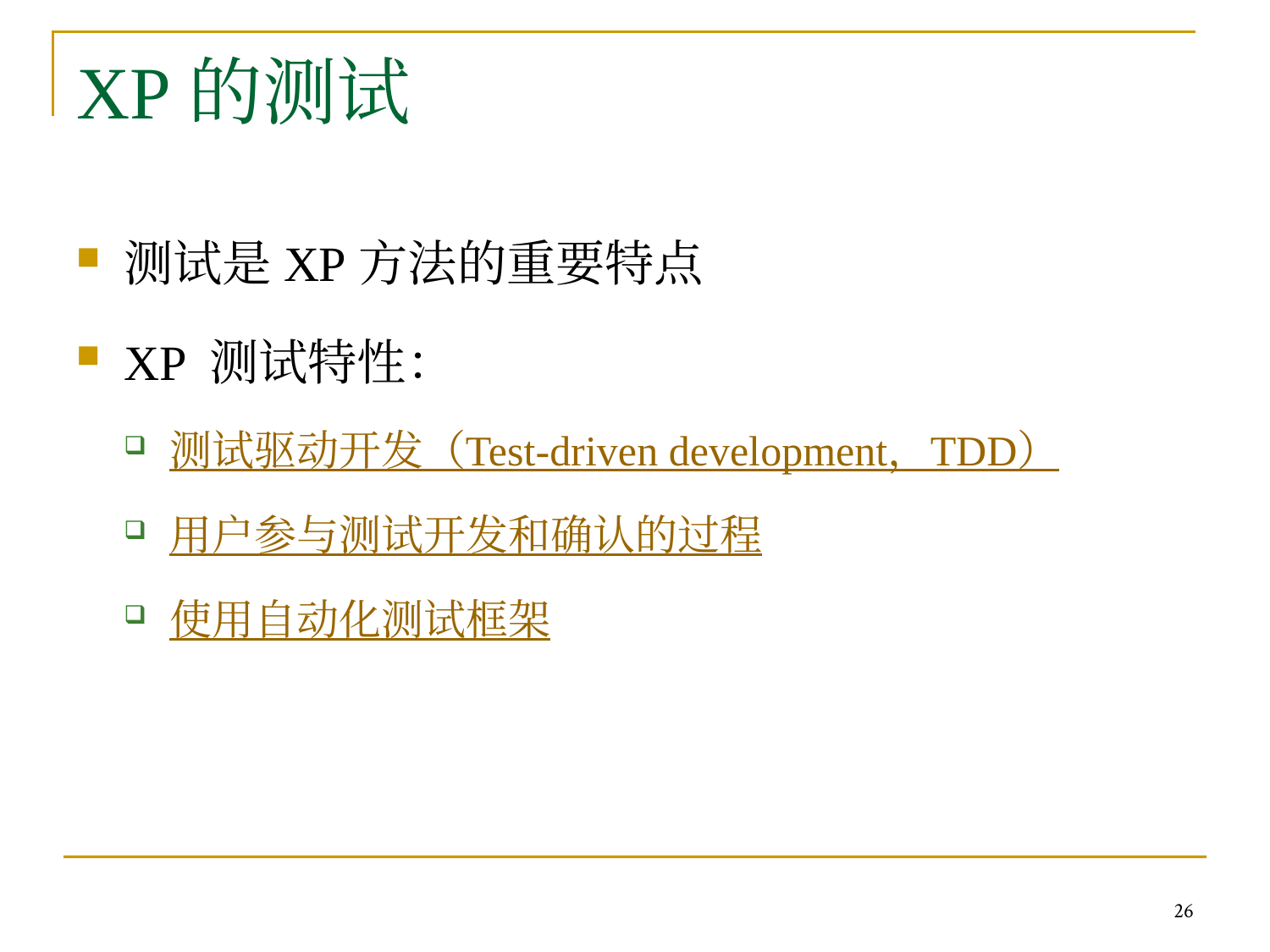

# XP的测试
测试是XP方法的重要特点
XP 测试特性：
测试驱动开发（Test-driven development，TDD）
用户参与测试开发和确认的过程
使用自动化测试框架
26